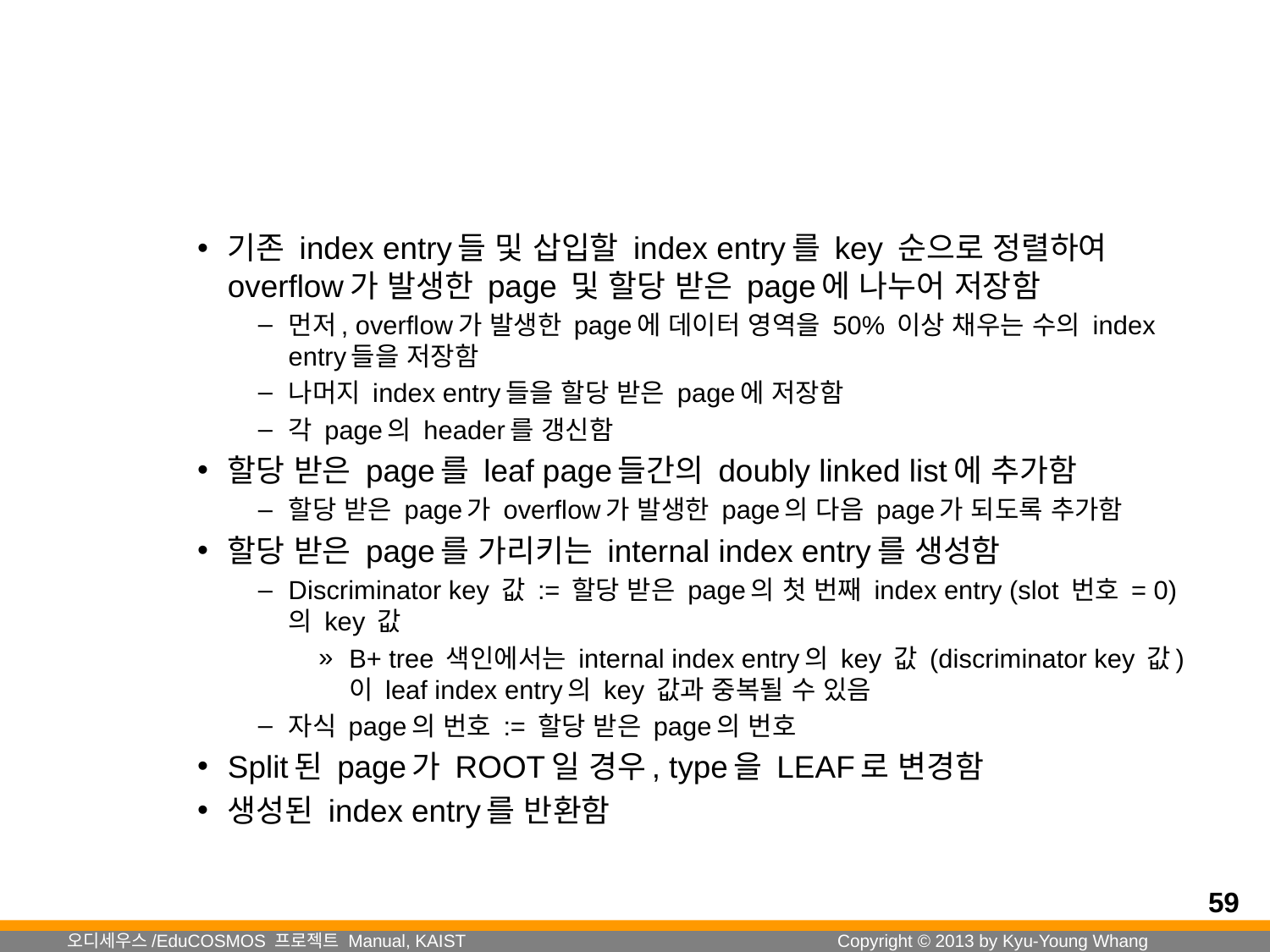

#
기존 index entry들 및 삽입할 index entry를 key 순으로 정렬하여 overflow가 발생한 page 및 할당 받은 page에 나누어 저장함
먼저, overflow가 발생한 page에 데이터 영역을 50% 이상 채우는 수의 index entry들을 저장함
나머지 index entry들을 할당 받은 page에 저장함
각 page의 header를 갱신함
할당 받은 page를 leaf page들간의 doubly linked list에 추가함
할당 받은 page가 overflow가 발생한 page의 다음 page가 되도록 추가함
할당 받은 page를 가리키는 internal index entry를 생성함
Discriminator key 값 := 할당 받은 page의 첫 번째 index entry (slot 번호 = 0) 의 key 값
B+ tree 색인에서는 internal index entry의 key 값 (discriminator key 값) 이 leaf index entry의 key 값과 중복될 수 있음
자식 page의 번호 := 할당 받은 page의 번호
Split된 page가 ROOT일 경우, type을 LEAF로 변경함
생성된 index entry를 반환함